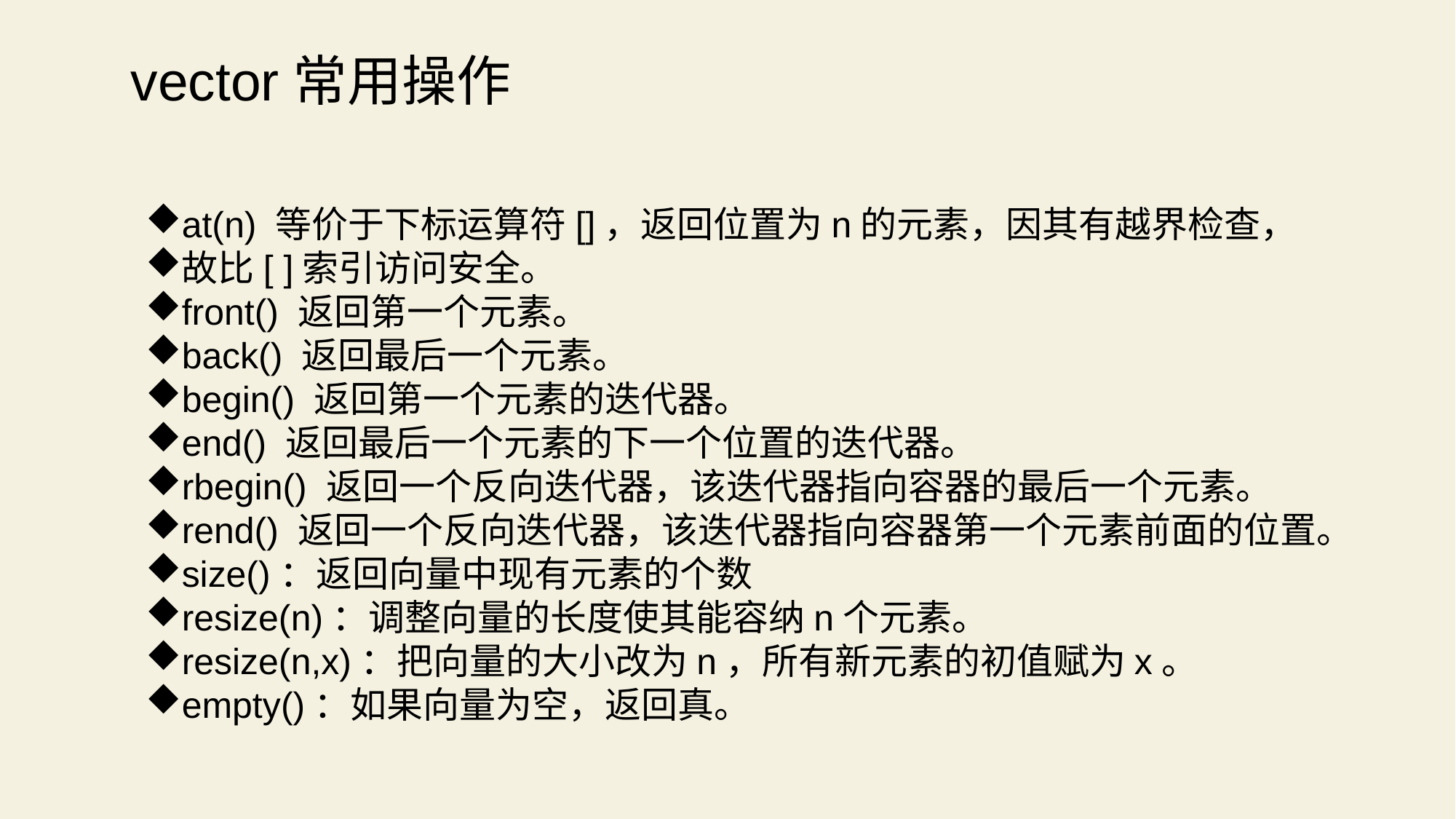

vector常用操作
at(n) 等价于下标运算符[]，返回位置为n的元素，因其有越界检查，
故比[ ]索引访问安全。
front() 返回第一个元素。
back() 返回最后一个元素。
begin() 返回第一个元素的迭代器。
end() 返回最后一个元素的下一个位置的迭代器。
rbegin() 返回一个反向迭代器，该迭代器指向容器的最后一个元素。
rend() 返回一个反向迭代器，该迭代器指向容器第一个元素前面的位置。
size()：返回向量中现有元素的个数
resize(n)：调整向量的长度使其能容纳n个元素。
resize(n,x)：把向量的大小改为n，所有新元素的初值赋为x。
empty()：如果向量为空，返回真。